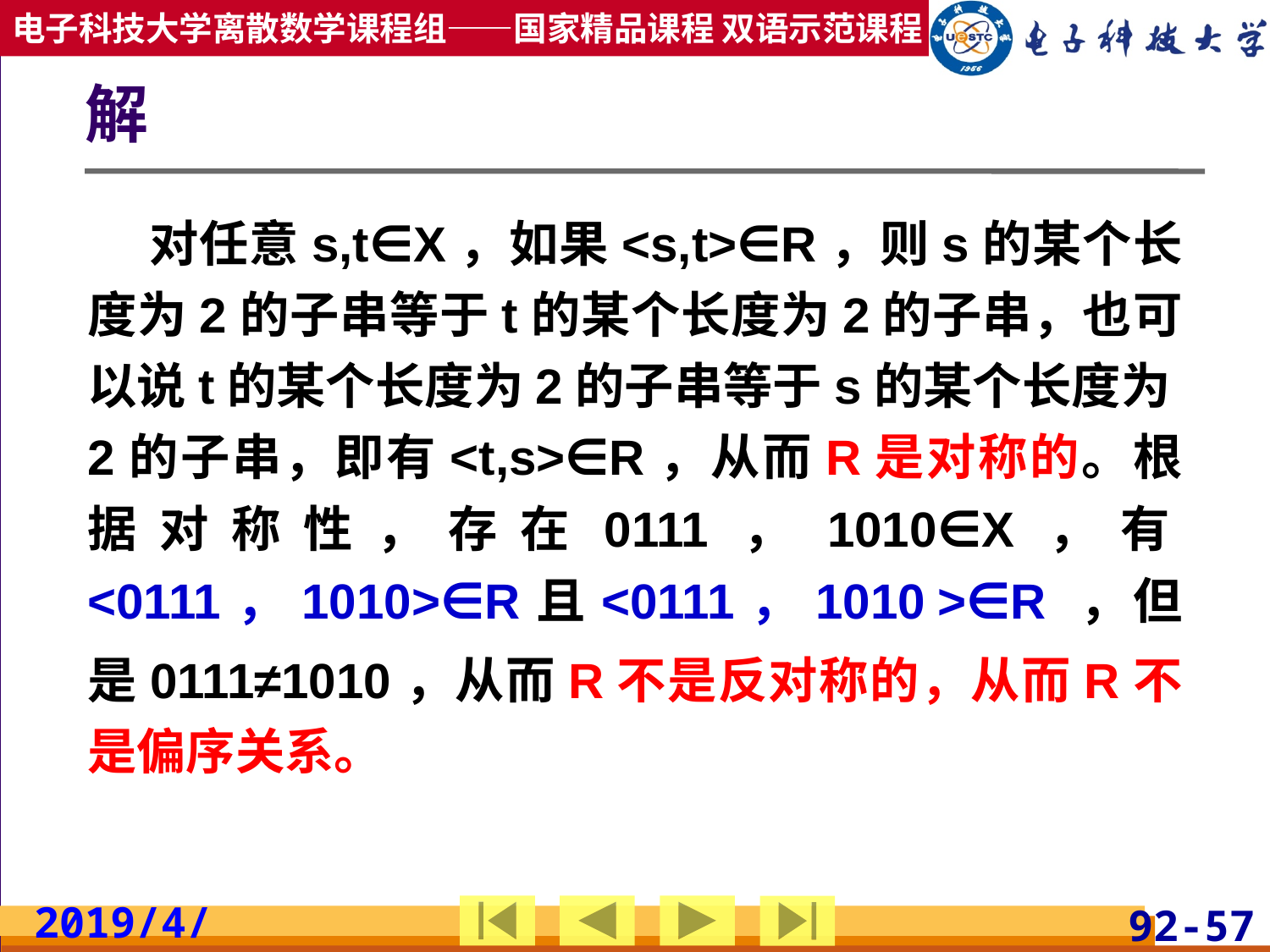

# 解
    对任意s,t∈X，如果<s,t>∈R，则s的某个长度为2的子串等于t的某个长度为2的子串，也可以说t的某个长度为2的子串等于s的某个长度为2的子串，即有<t,s>∈R，从而R是对称的。根据对称性，存在0111，1010∈X，有<0111，1010>∈R且<0111，1010 >∈R ，但是0111≠1010，从而R不是反对称的，从而R不是偏序关系。
2019/4/17